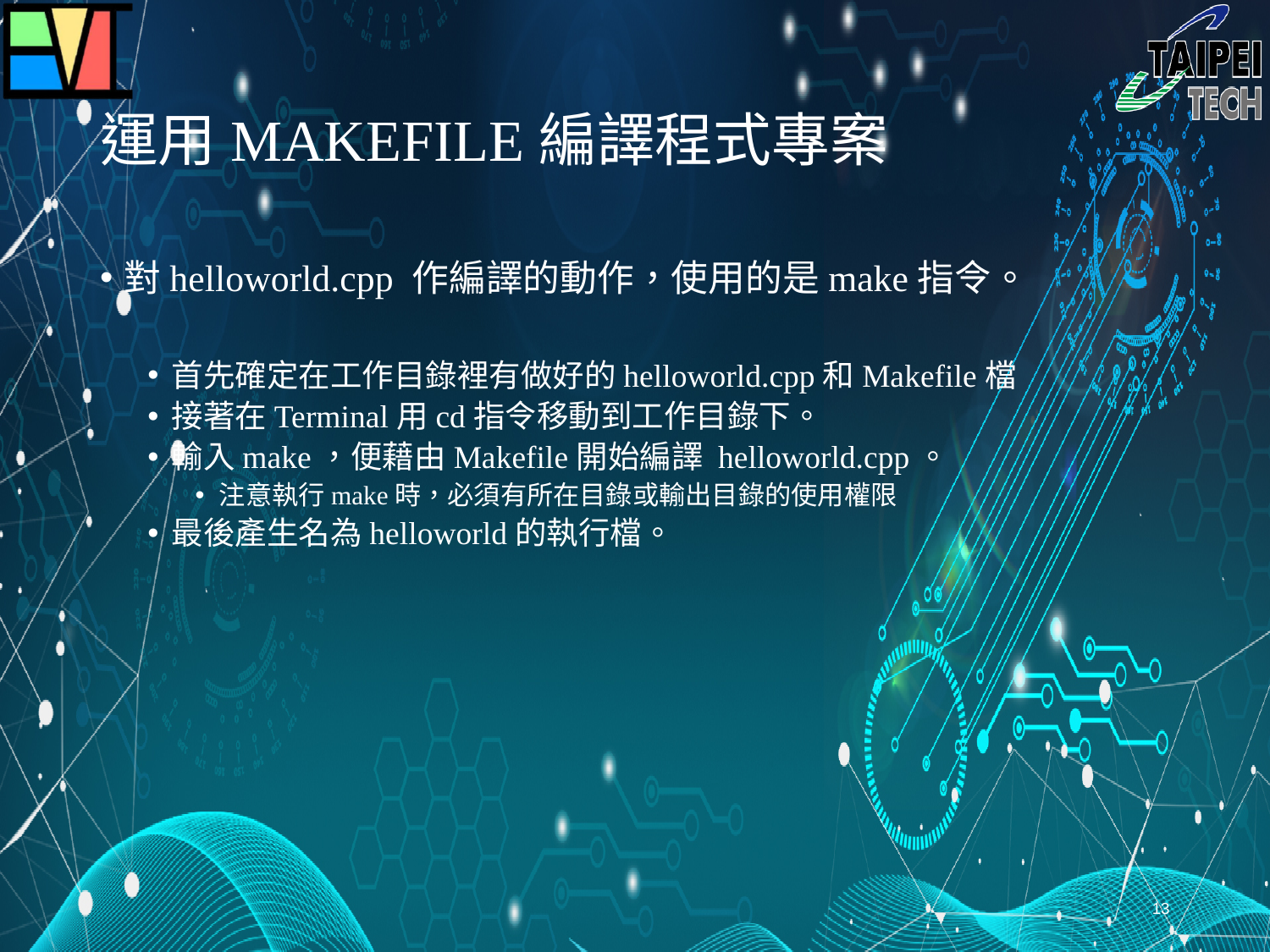

# 運用MAKEFILE編譯程式專案
對helloworld.cpp 作編譯的動作，使用的是make指令。

首先確定在工作目錄裡有做好的helloworld.cpp和Makefile檔
接著在Terminal用cd指令移動到工作目錄下。
輸入make，便藉由Makefile開始編譯 helloworld.cpp。
注意執行make時，必須有所在目錄或輸出目錄的使用權限
最後產生名為helloworld的執行檔。

13